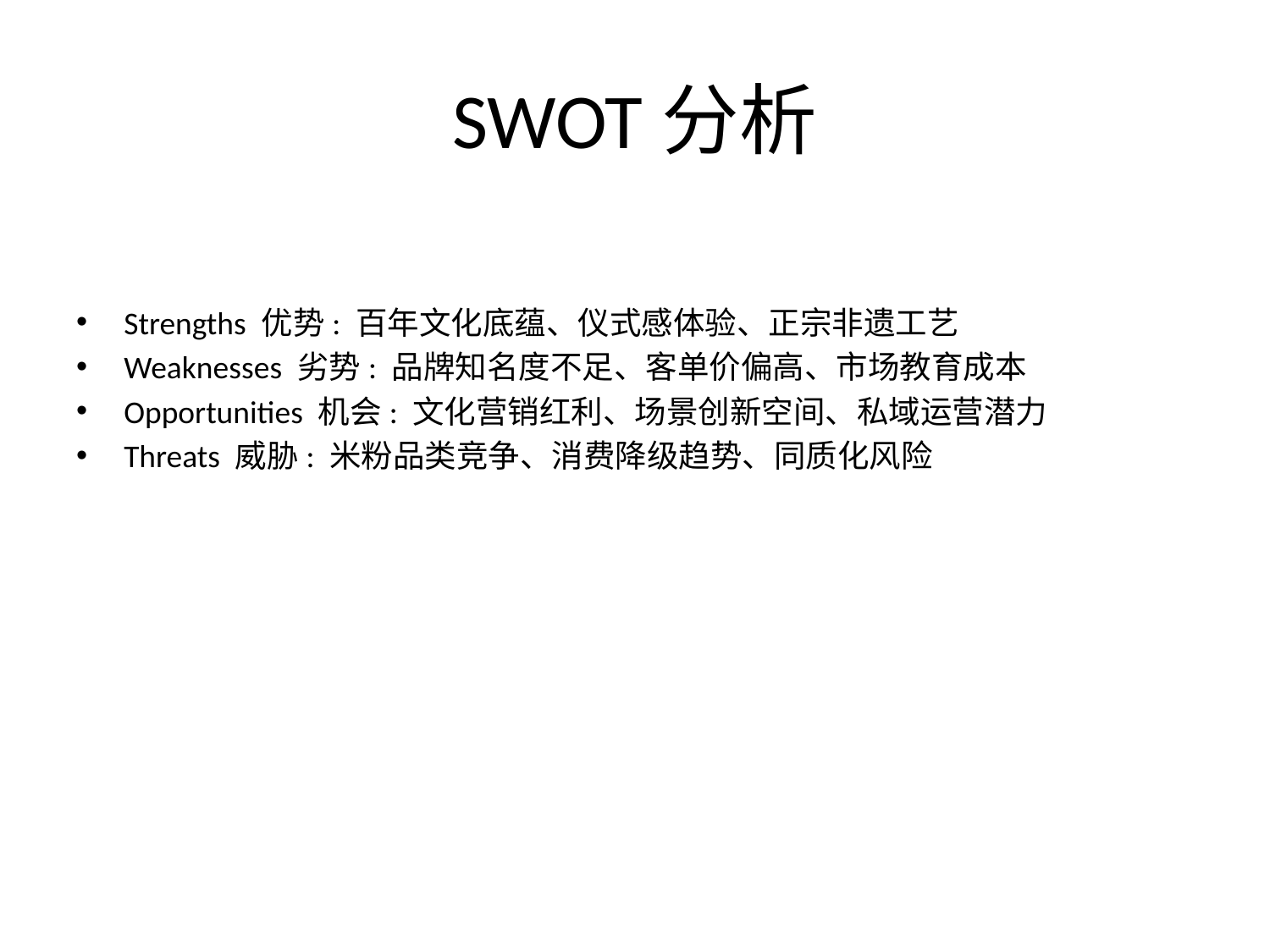

# SWOT分析

Strengths 优势: 百年文化底蕴、仪式感体验、正宗非遗工艺
Weaknesses 劣势: 品牌知名度不足、客单价偏高、市场教育成本
Opportunities 机会: 文化营销红利、场景创新空间、私域运营潜力
Threats 威胁: 米粉品类竞争、消费降级趋势、同质化风险